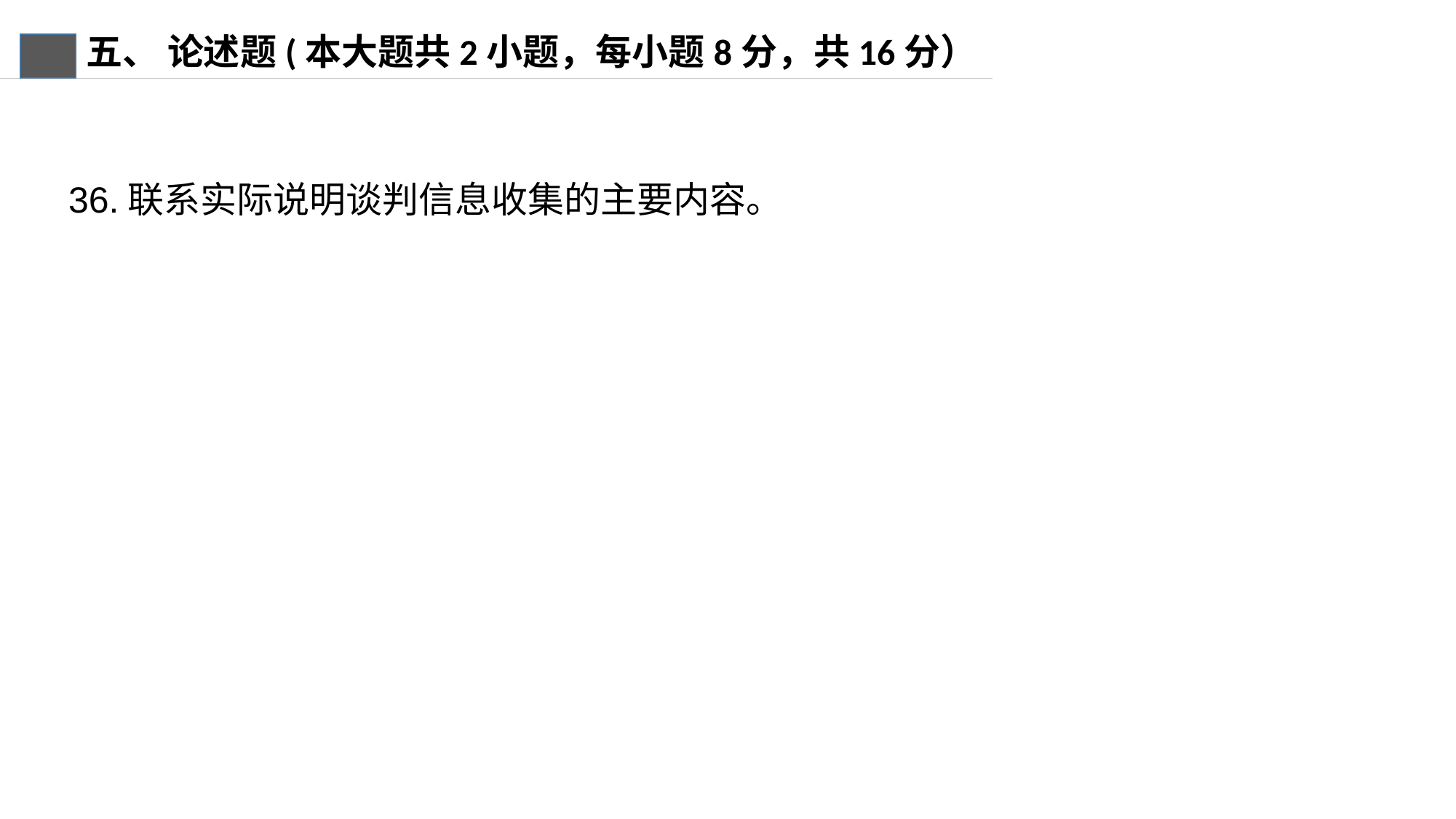

五、 论述题(本大题共2小题，每小题8分，共16分）

36.联系实际说明谈判信息收集的主要内容。